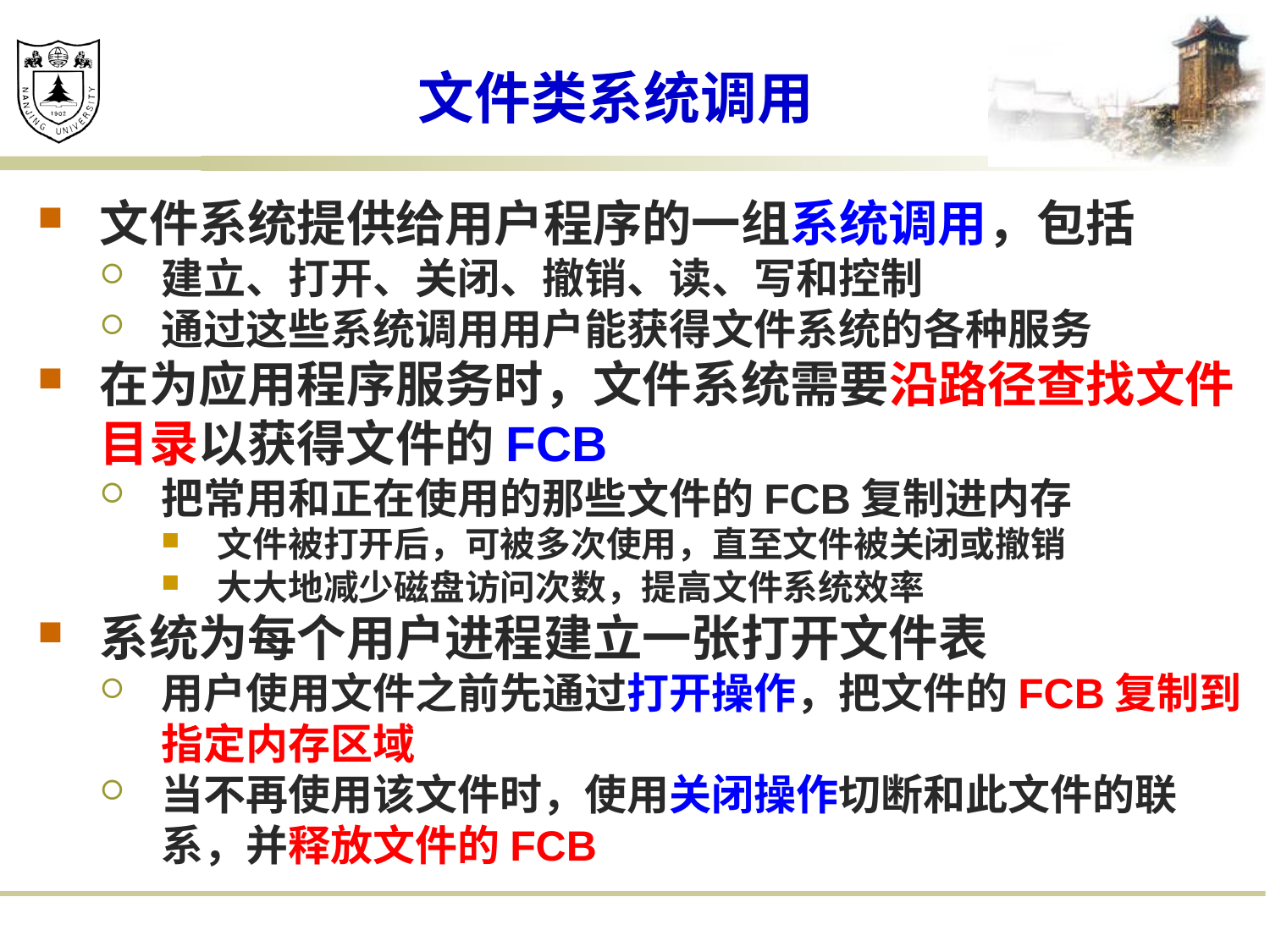

# 文件类系统调用
文件系统提供给用户程序的一组系统调用，包括
建立、打开、关闭、撤销、读、写和控制
通过这些系统调用用户能获得文件系统的各种服务
在为应用程序服务时，文件系统需要沿路径查找文件目录以获得文件的FCB
把常用和正在使用的那些文件的FCB复制进内存
文件被打开后，可被多次使用，直至文件被关闭或撤销
大大地减少磁盘访问次数，提高文件系统效率
系统为每个用户进程建立一张打开文件表
用户使用文件之前先通过打开操作，把文件的FCB复制到指定内存区域
当不再使用该文件时，使用关闭操作切断和此文件的联系，并释放文件的FCB

60